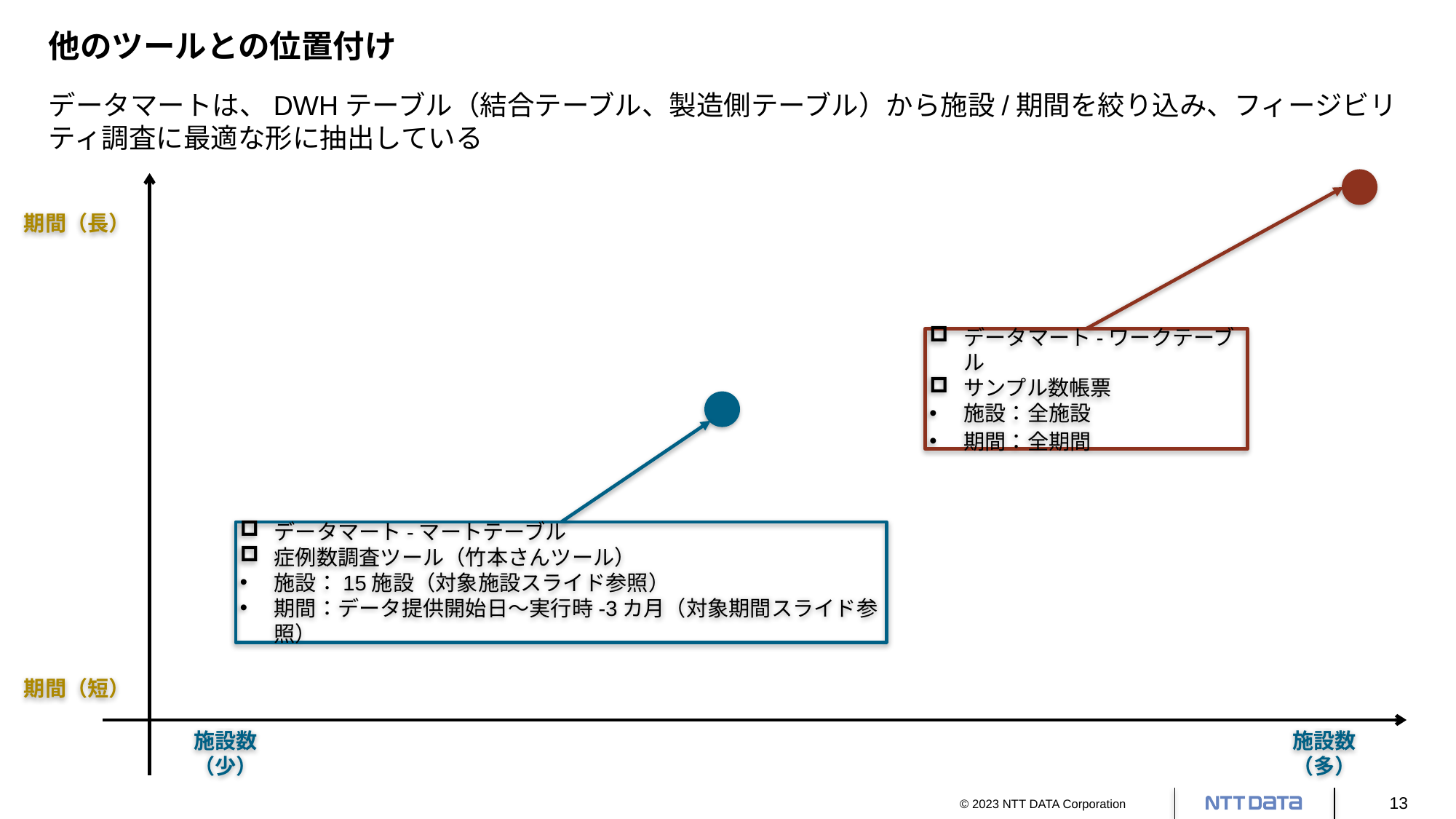

# 他のツールとの位置付け
データマートは、DWHテーブル（結合テーブル、製造側テーブル）から施設/期間を絞り込み、フィージビリティ調査に最適な形に抽出している

期間（長）
データマート-ワークテーブル
サンプル数帳票
施設：全施設
期間：全期間

データマート-マートテーブル
症例数調査ツール（竹本さんツール）
施設：15施設（対象施設スライド参照）
期間：データ提供開始日～実行時-3カ月（対象期間スライド参照）
期間（短）
施設数（少）
施設数（多）